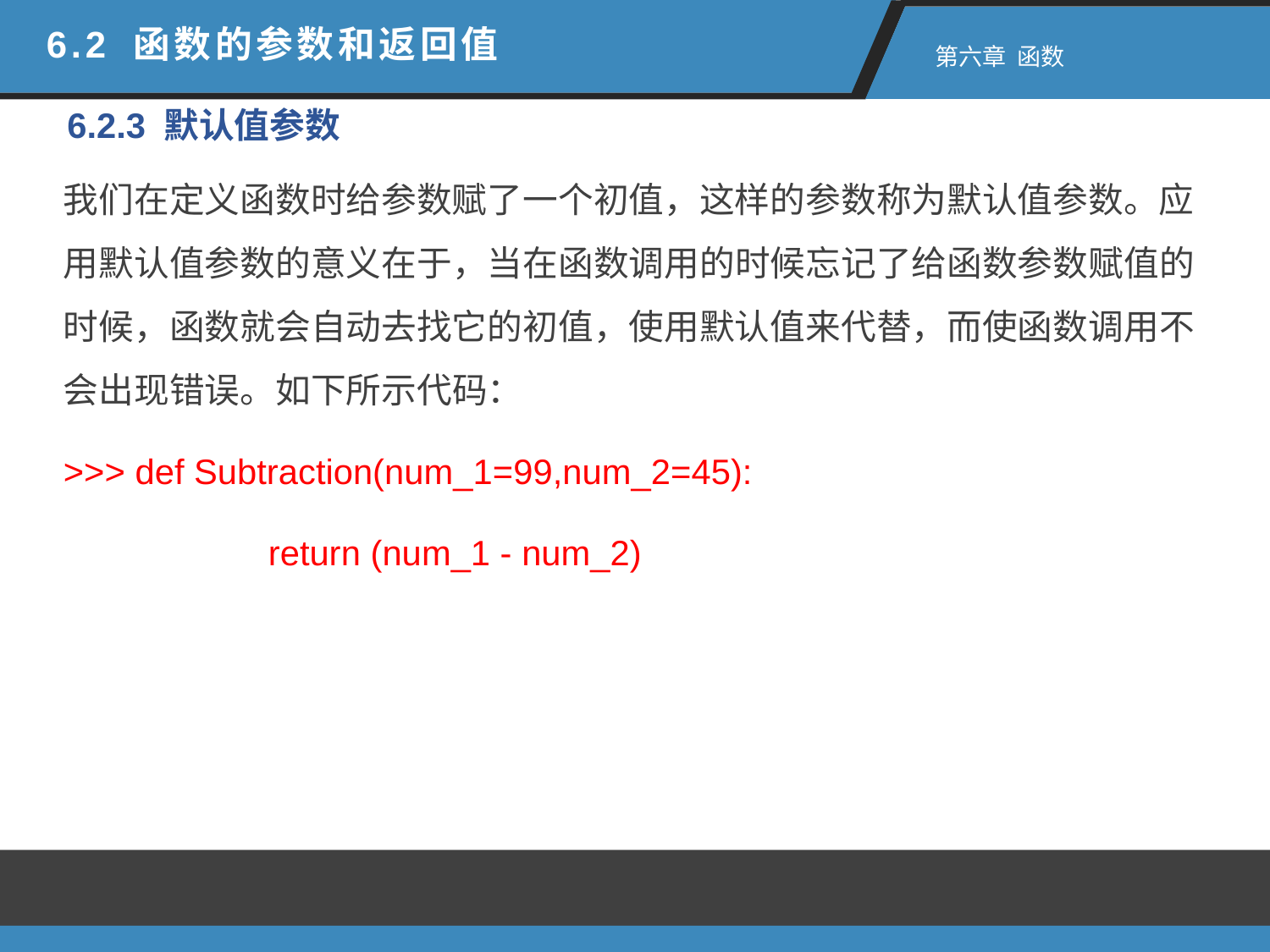

6.2 函数的参数和返回值
  第六章  函数
6.2.3 默认值参数
我们在定义函数时给参数赋了一个初值，这样的参数称为默认值参数。应用默认值参数的意义在于，当在函数调用的时候忘记了给函数参数赋值的时候，函数就会自动去找它的初值，使用默认值来代替，而使函数调用不会出现错误。如下所示代码：
>>> def Subtraction(num_1=99,num_2=45):
	        return (num_1 - num_2)